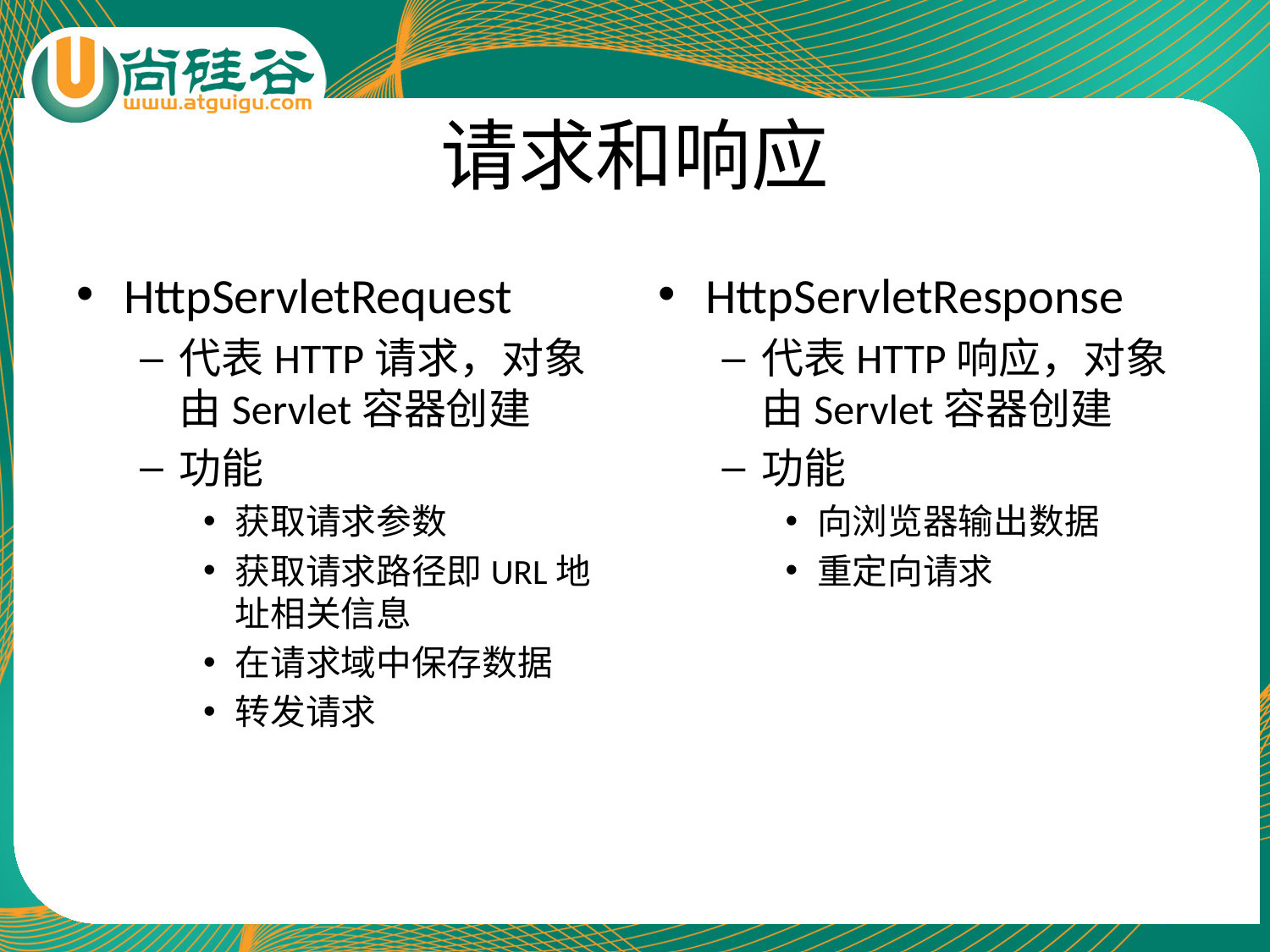

# 请求和响应
HttpServletRequest
代表HTTP请求，对象由Servlet容器创建
功能
获取请求参数
获取请求路径即URL地址相关信息
在请求域中保存数据
转发请求
HttpServletResponse
代表HTTP响应，对象由Servlet容器创建
功能
向浏览器输出数据
重定向请求